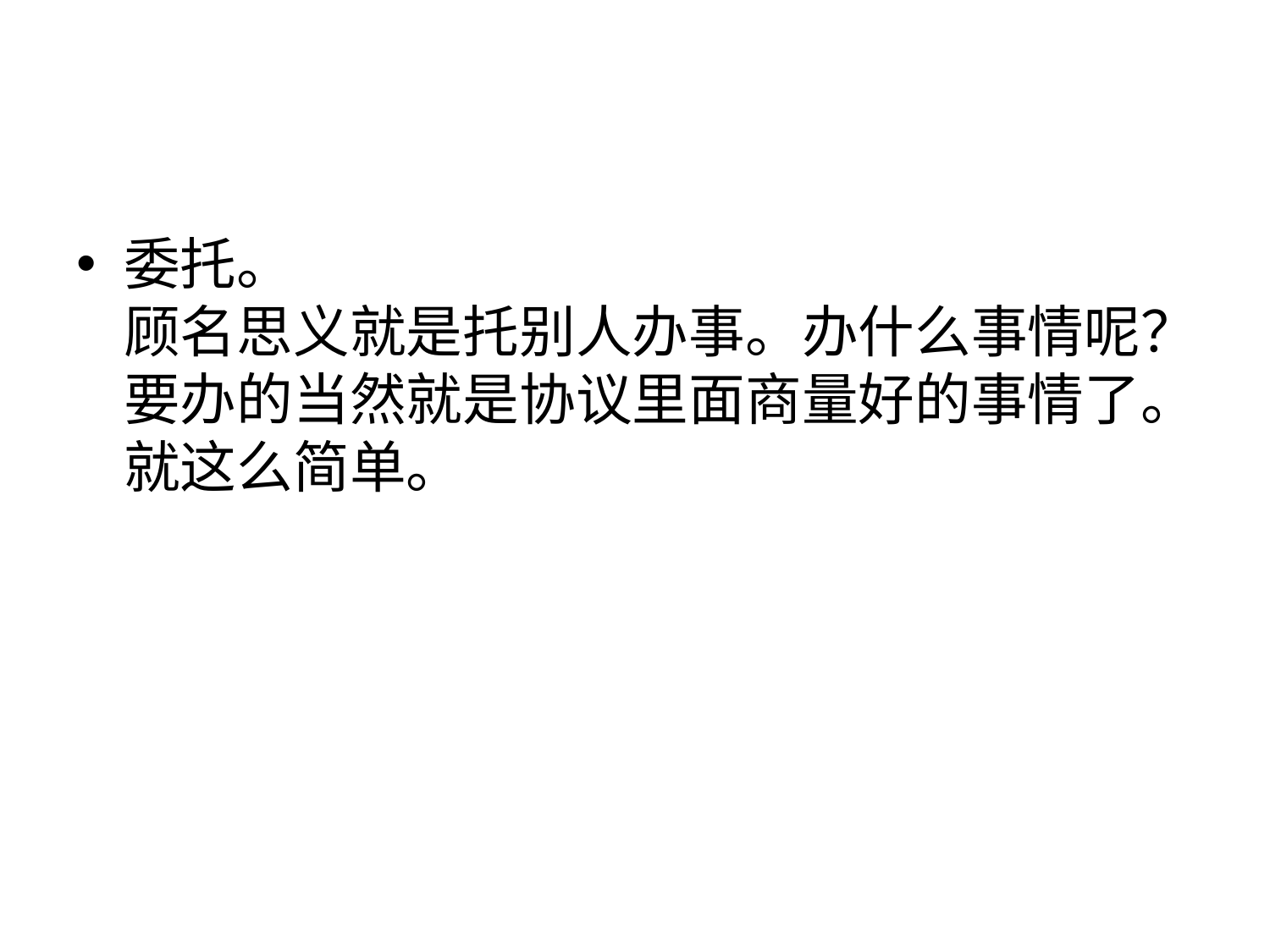

委托。
顾名思义就是托别人办事。办什么事情呢？要办的当然就是协议里面商量好的事情了。就这么简单。